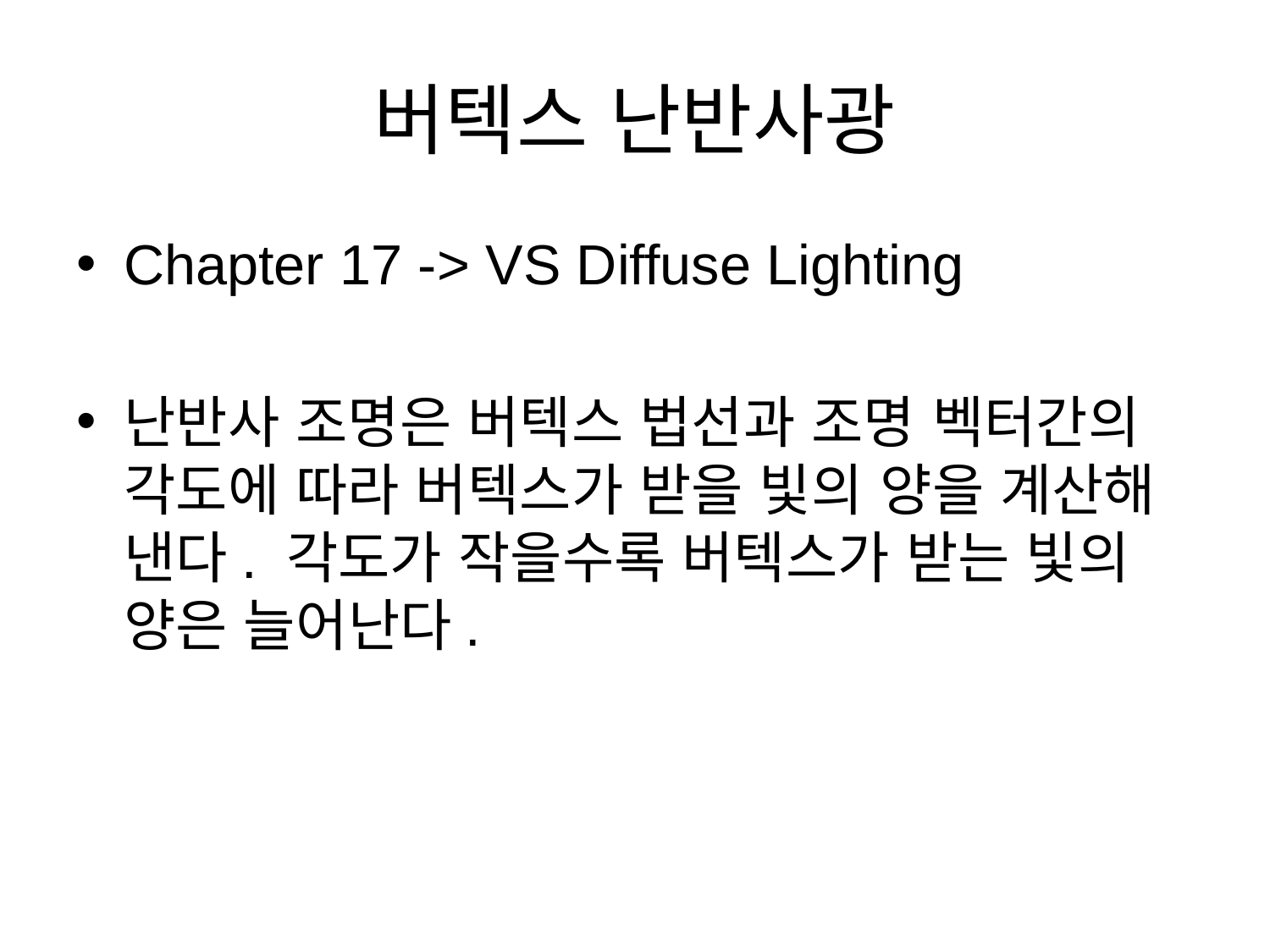

# 버텍스 난반사광
Chapter 17 -> VS Diffuse Lighting

난반사 조명은 버텍스 법선과 조명 벡터간의 각도에 따라 버텍스가 받을 빛의 양을 계산해 낸다. 각도가 작을수록 버텍스가 받는 빛의 양은 늘어난다.